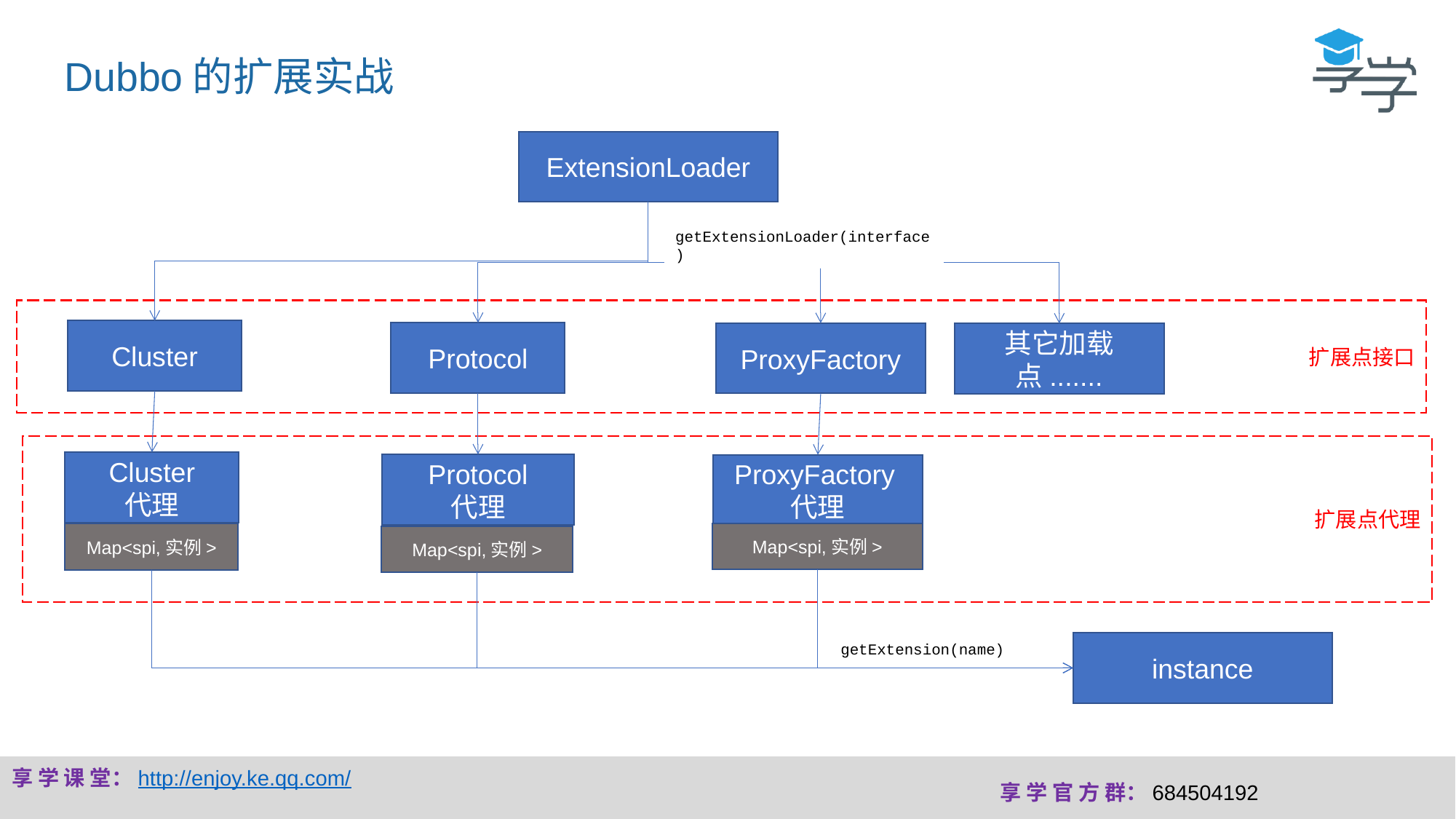

Dubbo的扩展实战
ExtensionLoader
getExtensionLoader(interface)
扩展点接口
Cluster
Protocol
ProxyFactory
其它加载点.......
扩展点代理
Cluster
代理
Protocol
代理
ProxyFactory代理
Map<spi,实例>
Map<spi,实例>
Map<spi,实例>
instance
getExtension(name)